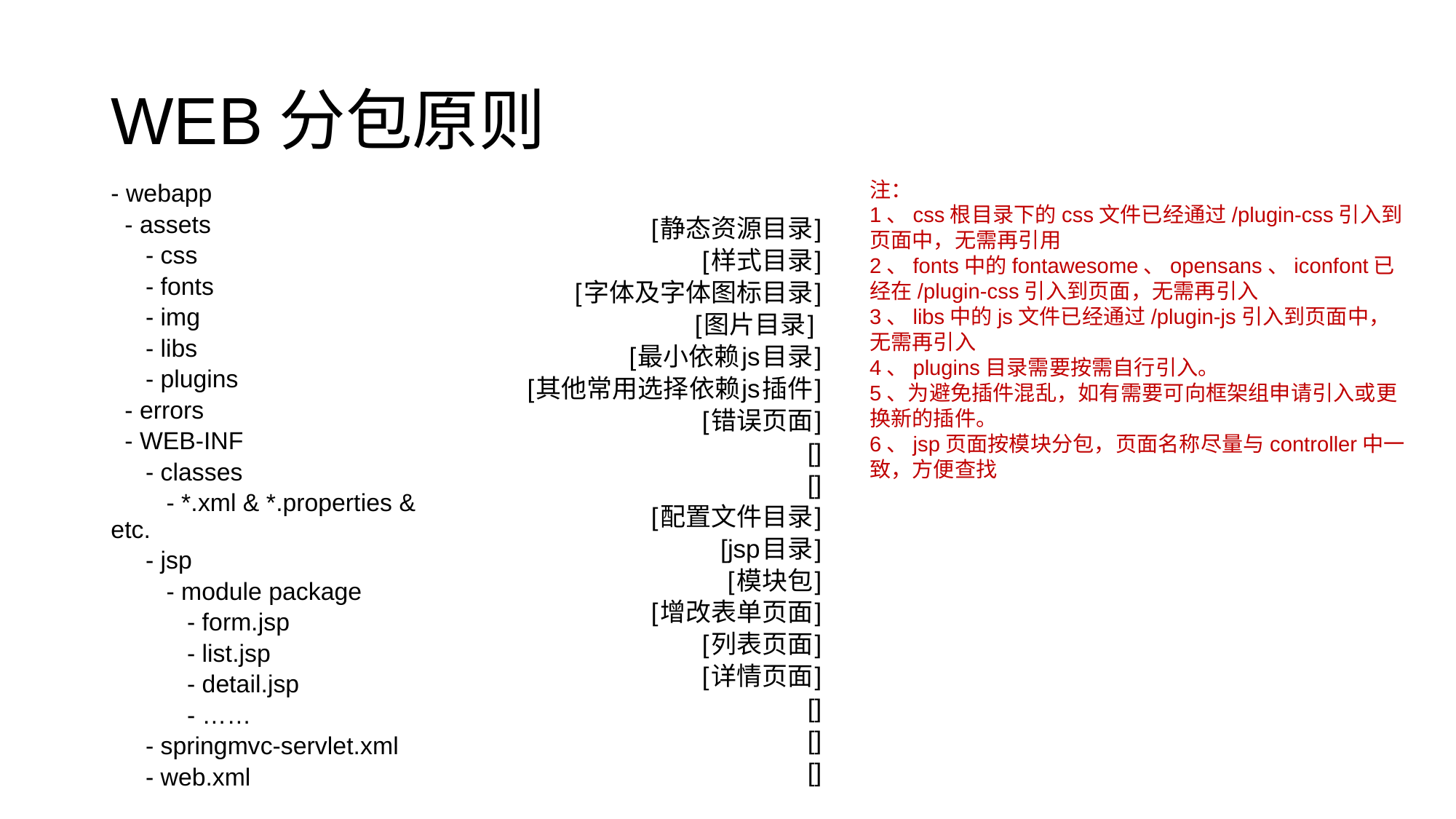

# WEB分包原则
注：
1、css根目录下的css文件已经通过/plugin-css引入到页面中，无需再引用
2、fonts中的fontawesome、opensans、iconfont已经在/plugin-css引入到页面，无需再引入
3、libs中的js文件已经通过/plugin-js引入到页面中，无需再引入
4、plugins目录需要按需自行引入。
5、为避免插件混乱，如有需要可向框架组申请引入或更换新的插件。
6、jsp页面按模块分包，页面名称尽量与controller中一致，方便查找
- webapp
  - assets
     - css
     - fonts
     - img
     - libs
     - plugins
  - errors
  - WEB-INF
     - classes
        - *.xml & *.properties & etc.
     - jsp
        - module package
           - form.jsp
           - list.jsp
           - detail.jsp
           - ……
     - springmvc-servlet.xml
     - web.xml

[静态资源目录]
[样式目录]
[字体及字体图标目录]
[图片目录]
[最小依赖js目录]
[其他常用选择依赖js插件]
[错误页面]
[]
[]
[配置文件目录]
[jsp目录]
[模块包]
[增改表单页面]
[列表页面]
[详情页面]
[]
[]
[]